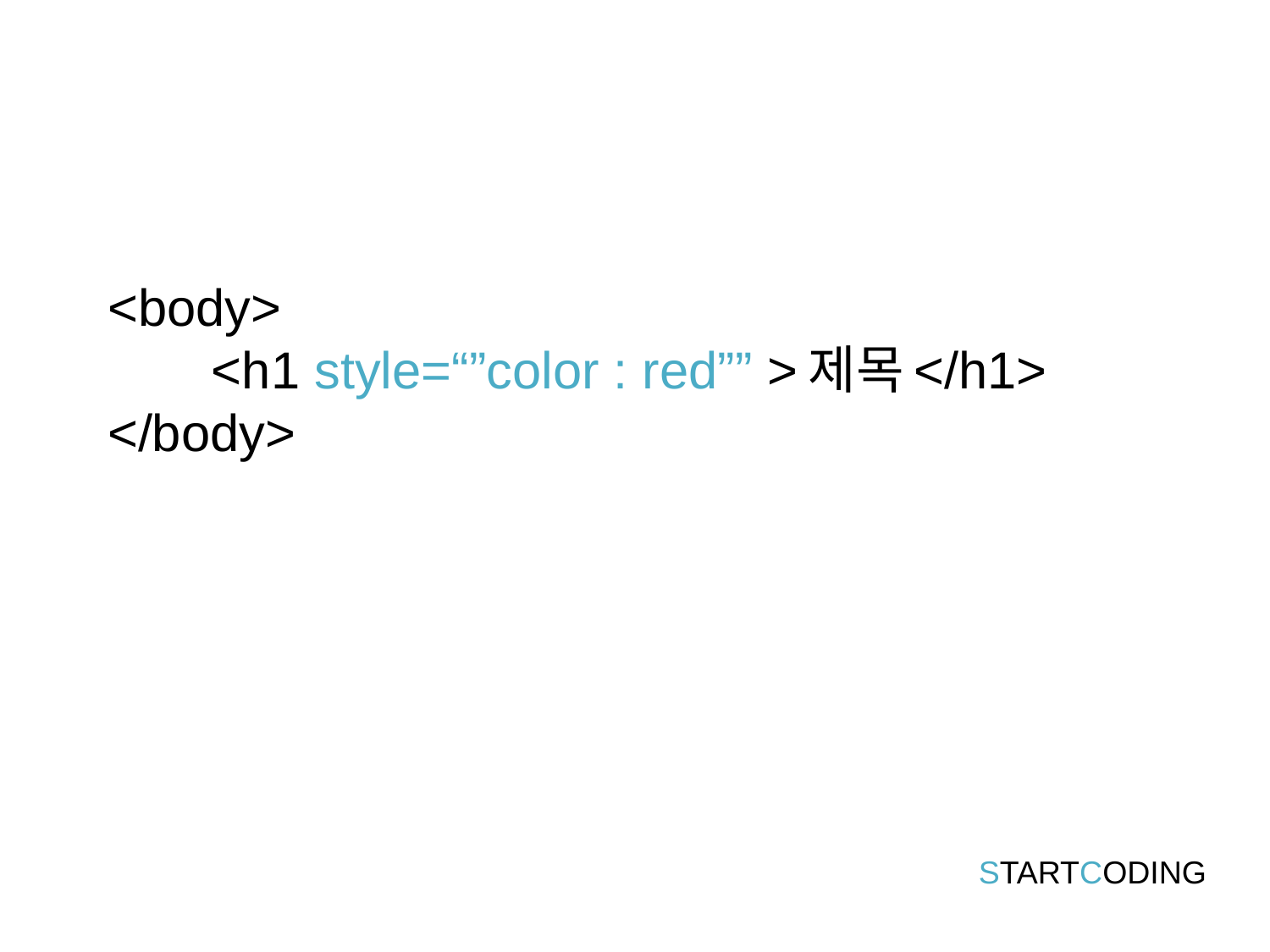

<body>
	<h1 style=“”color : red”” >제목</h1>
</body>
STARTCODING